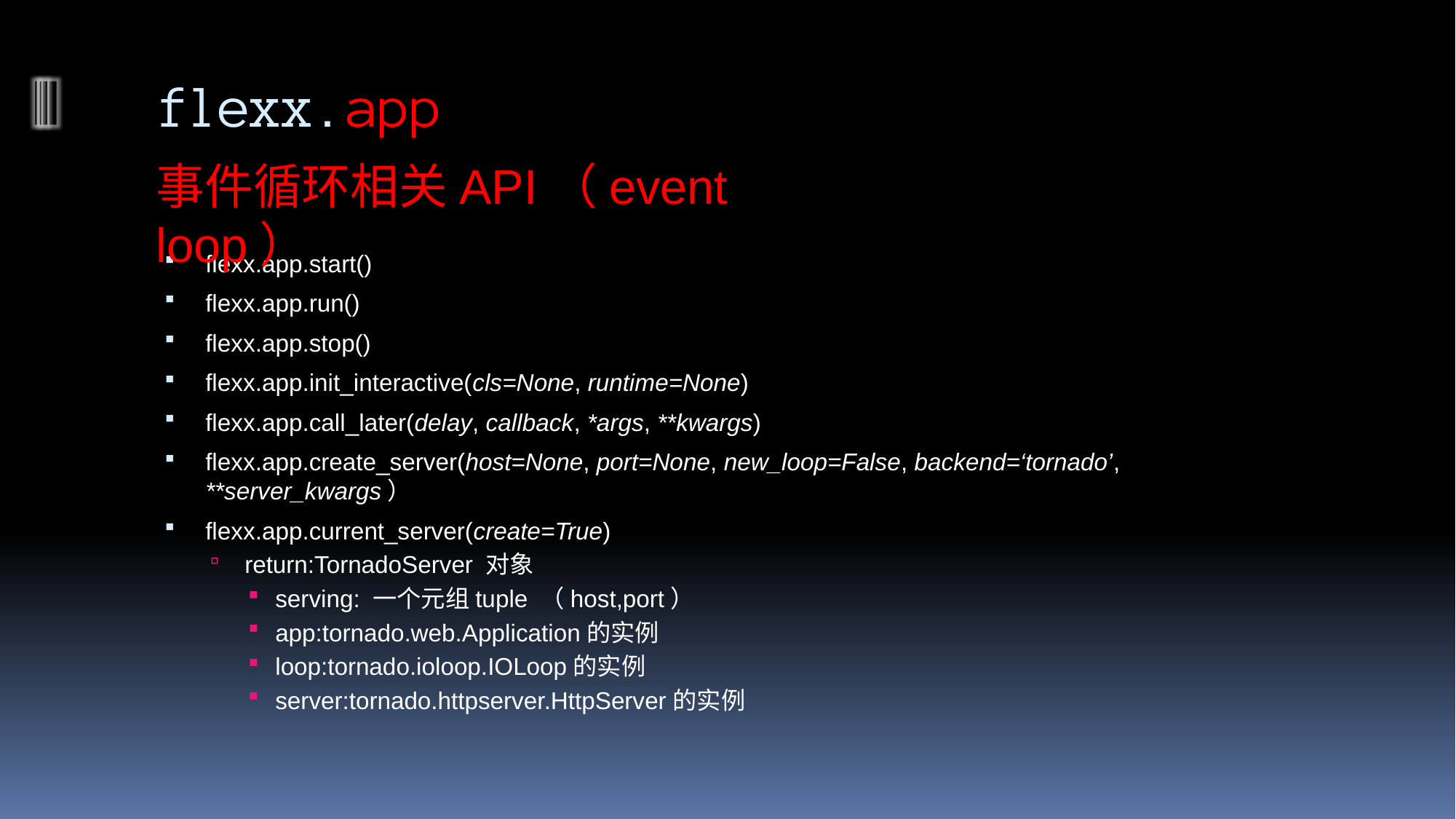

# flexx.app
事件循环相关API（event loop）
flexx.app.start()
flexx.app.run()
flexx.app.stop()
flexx.app.init_interactive(cls=None, runtime=None)
flexx.app.call_later(delay, callback, *args, **kwargs)
flexx.app.create_server(host=None, port=None, new_loop=False, backend=‘tornado’, **server_kwargs）
flexx.app.current_server(create=True)
return:TornadoServer 对象
serving: 一个元组tuple （host,port）
app:tornado.web.Application的实例
loop:tornado.ioloop.IOLoop的实例
server:tornado.httpserver.HttpServer的实例